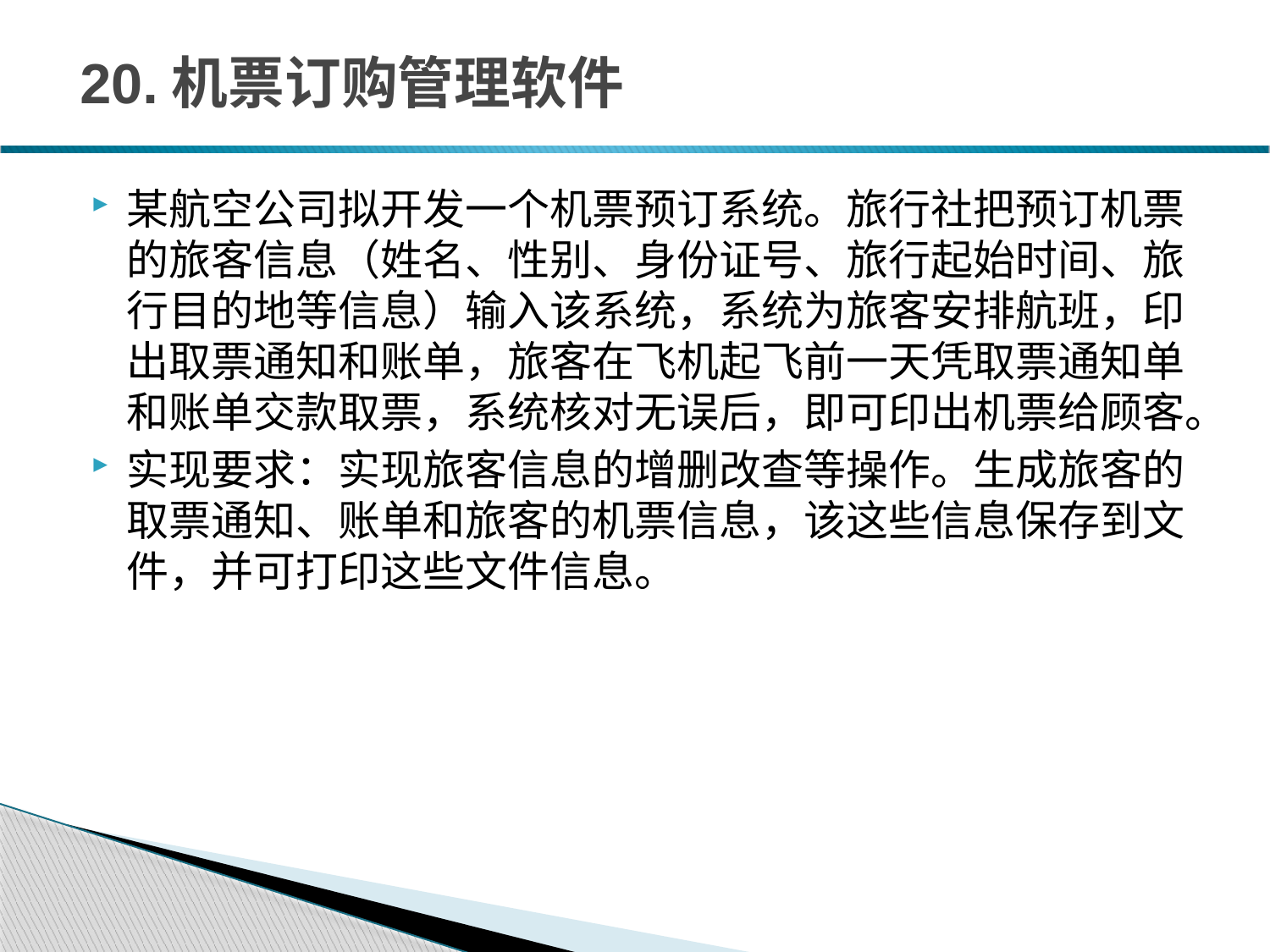

# 20.机票订购管理软件
某航空公司拟开发一个机票预订系统。旅行社把预订机票的旅客信息（姓名、性别、身份证号、旅行起始时间、旅行目的地等信息）输入该系统，系统为旅客安排航班，印出取票通知和账单，旅客在飞机起飞前一天凭取票通知单和账单交款取票，系统核对无误后，即可印出机票给顾客。
实现要求：实现旅客信息的增删改查等操作。生成旅客的取票通知、账单和旅客的机票信息，该这些信息保存到文件，并可打印这些文件信息。